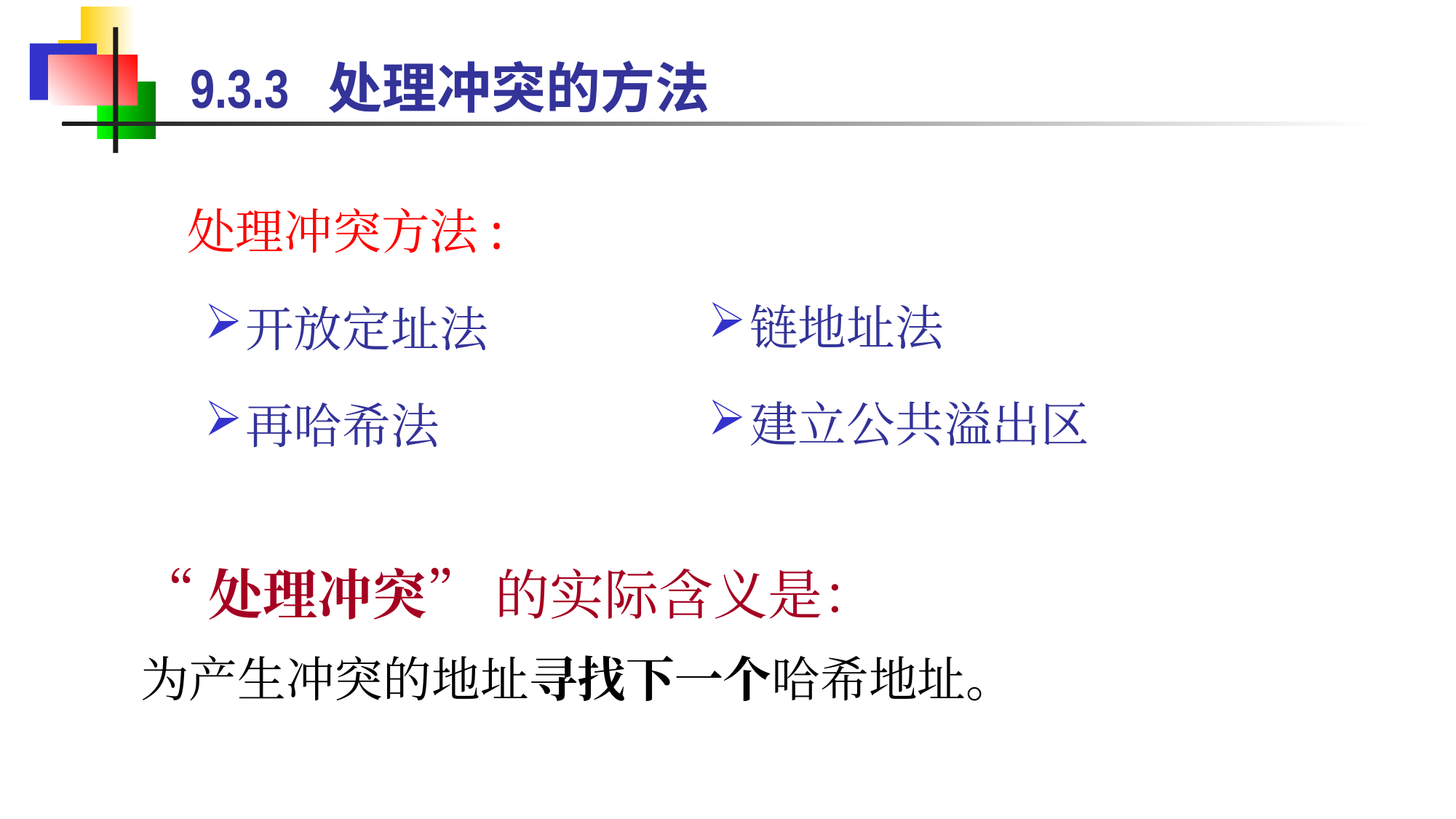

# 9.3.3  处理冲突的方法
处理冲突方法:
开放定址法
再哈希法
链地址法
建立公共溢出区
“处理冲突” 的实际含义是：
为产生冲突的地址寻找下一个哈希地址。